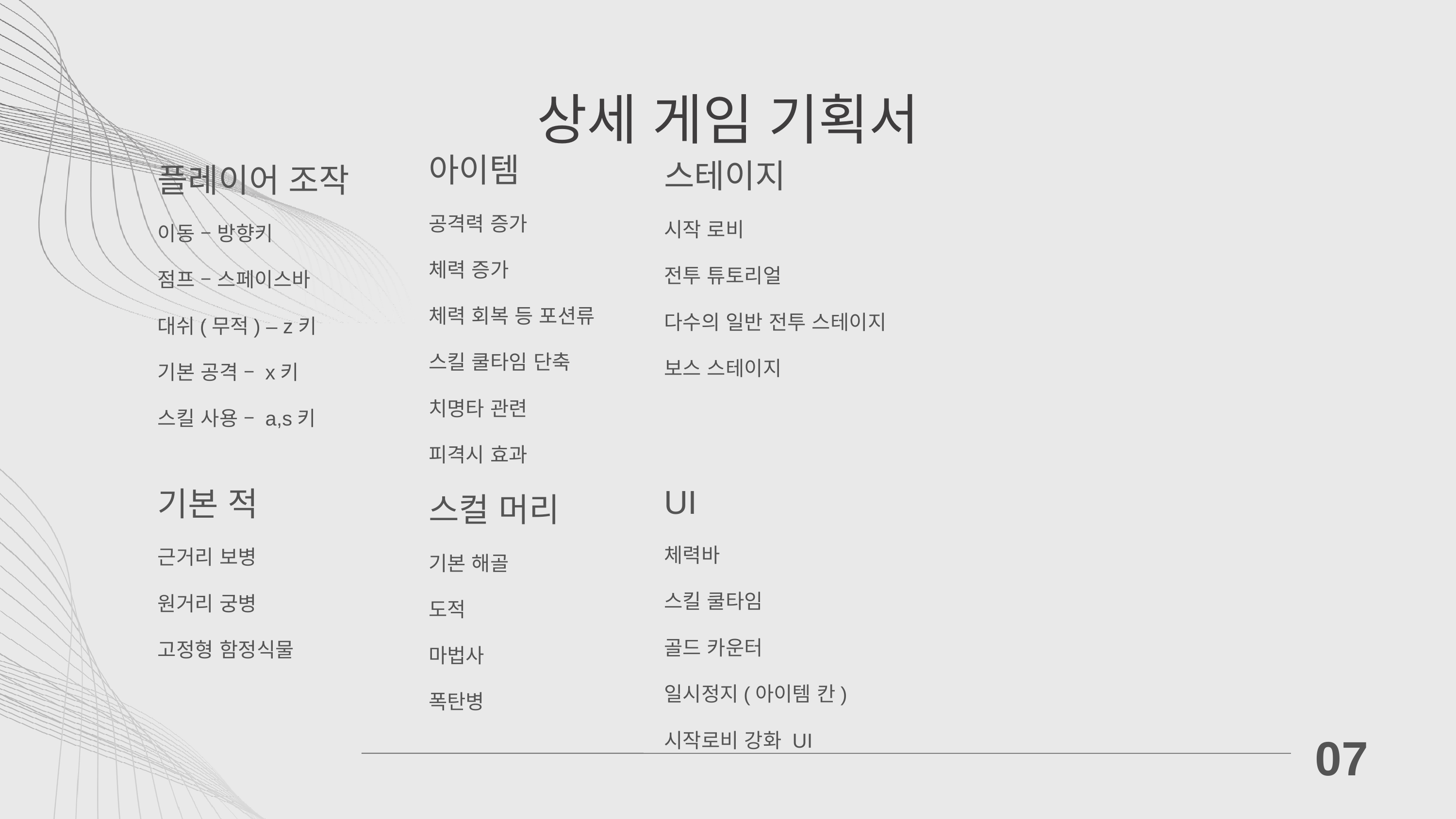

상세 게임 기획서
아이템
공격력 증가
체력 증가
체력 회복 등 포션류
스킬 쿨타임 단축
치명타 관련
피격시 효과

스테이지
시작 로비
전투 튜토리얼
다수의 일반 전투 스테이지
보스 스테이지

플레이어 조작
이동 – 방향키
점프 – 스페이스바
대쉬(무적) – z키
기본 공격 – x키
스킬 사용 – a,s키

기본 적
근거리 보병
원거리 궁병
고정형 함정식물

UI
체력바
스킬 쿨타임
골드 카운터
일시정지(아이템 칸)
시작로비 강화 UI
스컬 머리
기본 해골
도적
마법사
폭탄병

07